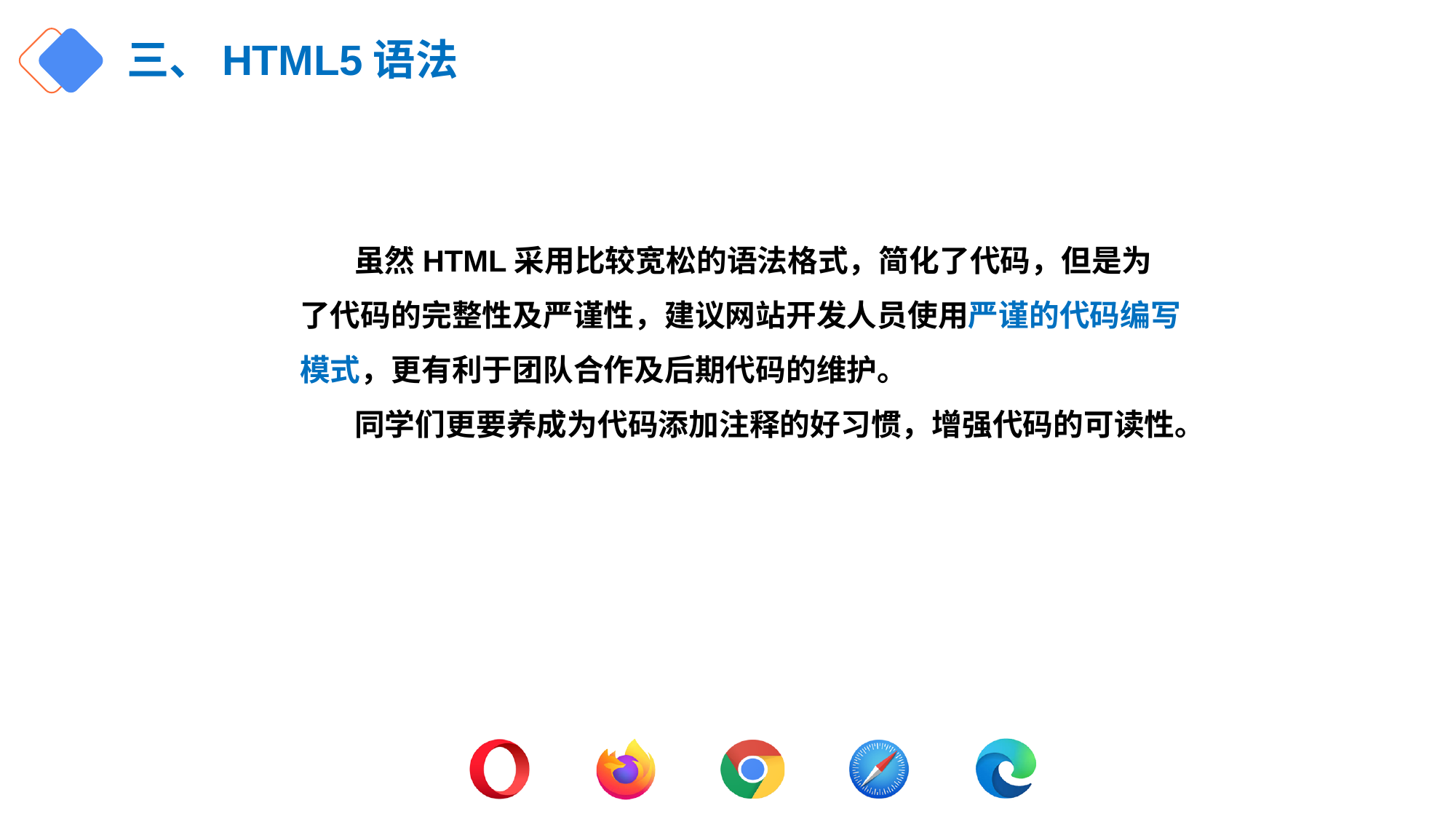

# 三、HTML5语法
虽然HTML采用比较宽松的语法格式，简化了代码，但是为了代码的完整性及严谨性，建议网站开发人员使用严谨的代码编写模式，更有利于团队合作及后期代码的维护。
同学们更要养成为代码添加注释的好习惯，增强代码的可读性。